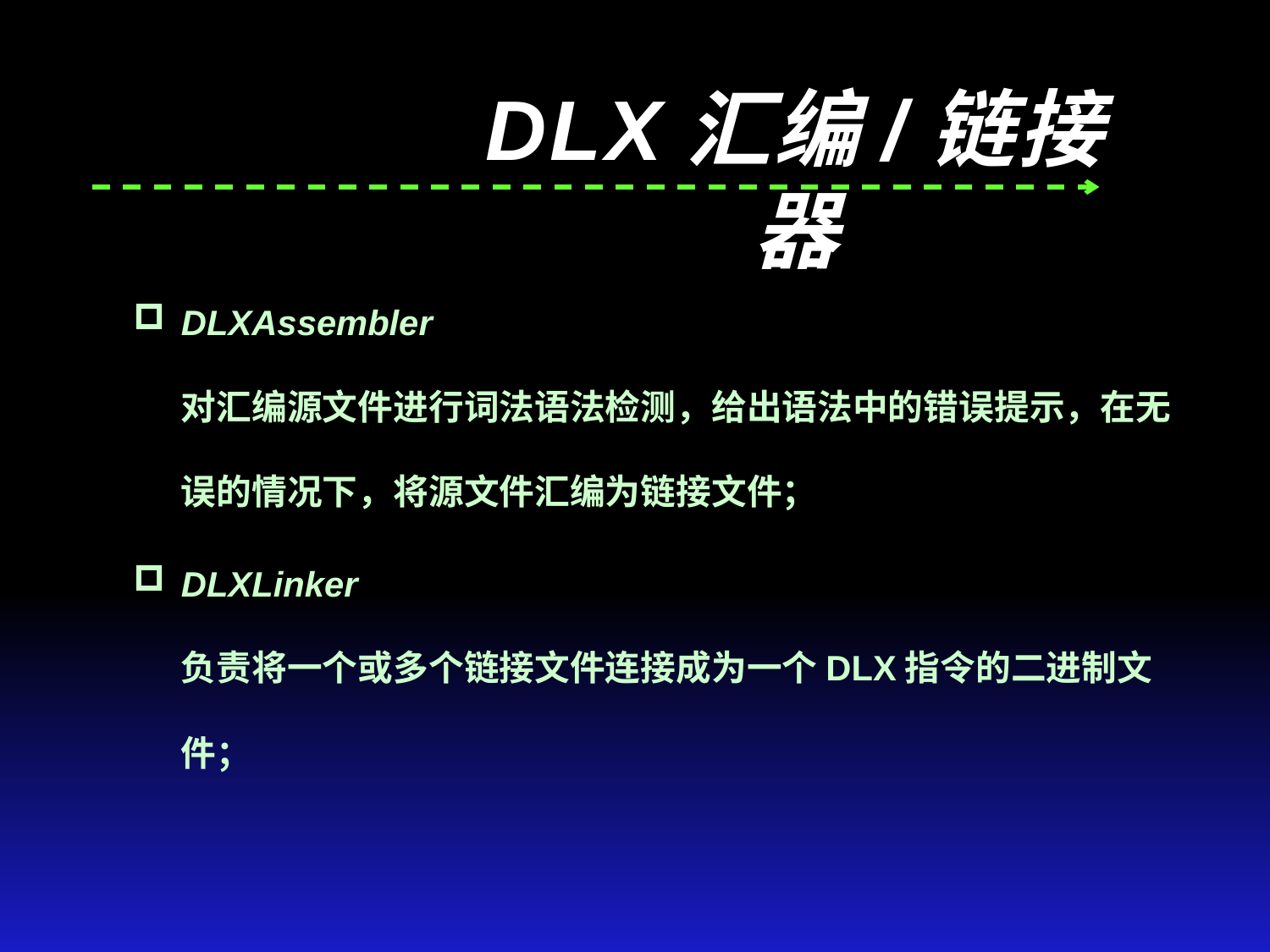

#
DLX汇编/链接器

DLXAssembler
对汇编源文件进行词法语法检测，给出语法中的错误提示，在无误的情况下，将源文件汇编为链接文件；
DLXLinker
负责将一个或多个链接文件连接成为一个DLX指令的二进制文件；